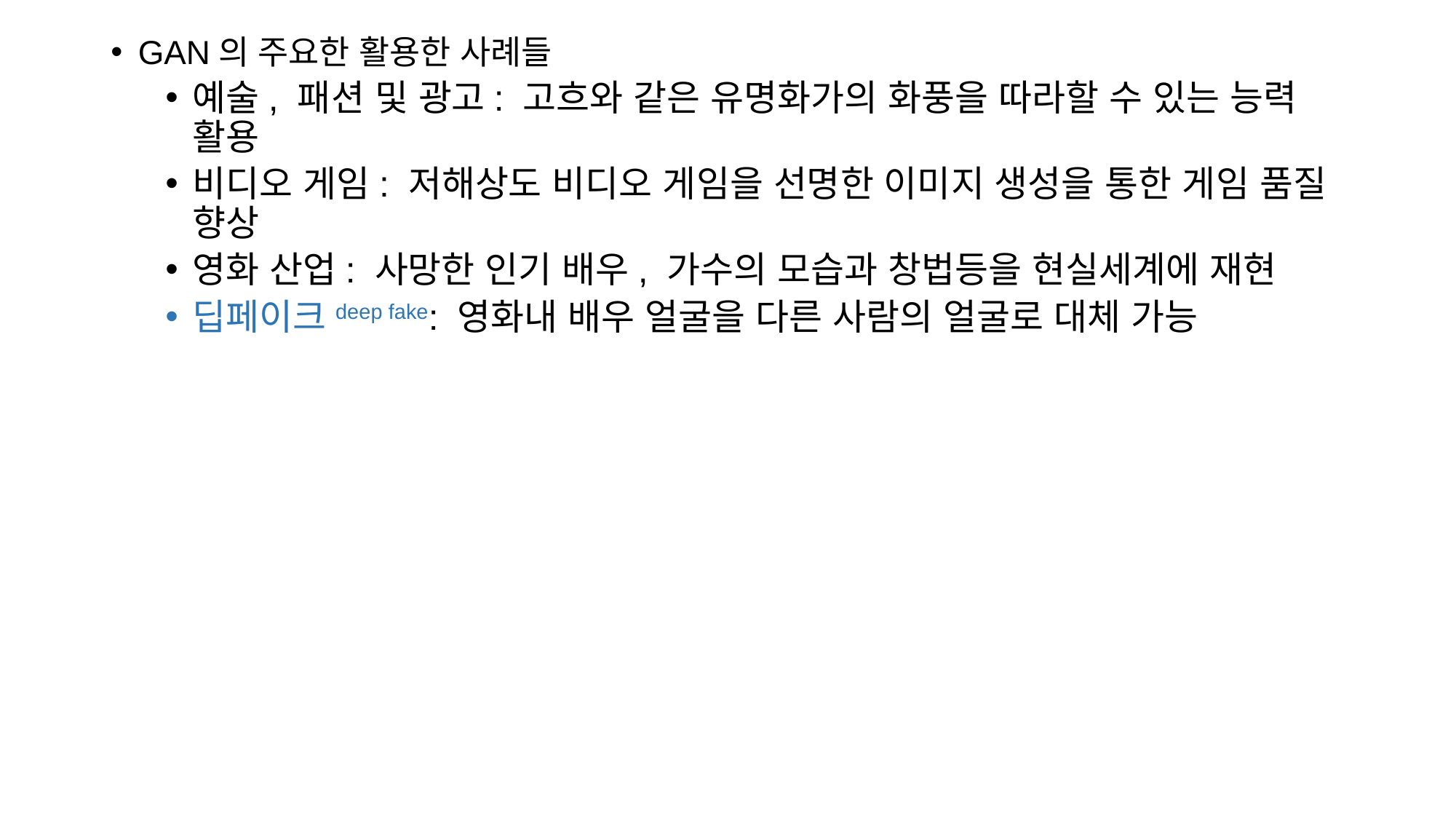

GAN의 주요한 활용한 사례들
예술, 패션 및 광고: 고흐와 같은 유명화가의 화풍을 따라할 수 있는 능력 활용
비디오 게임: 저해상도 비디오 게임을 선명한 이미지 생성을 통한 게임 품질 향상
영화 산업: 사망한 인기 배우, 가수의 모습과 창법등을 현실세계에 재현
딥페이크deep fake: 영화내 배우 얼굴을 다른 사람의 얼굴로 대체 가능